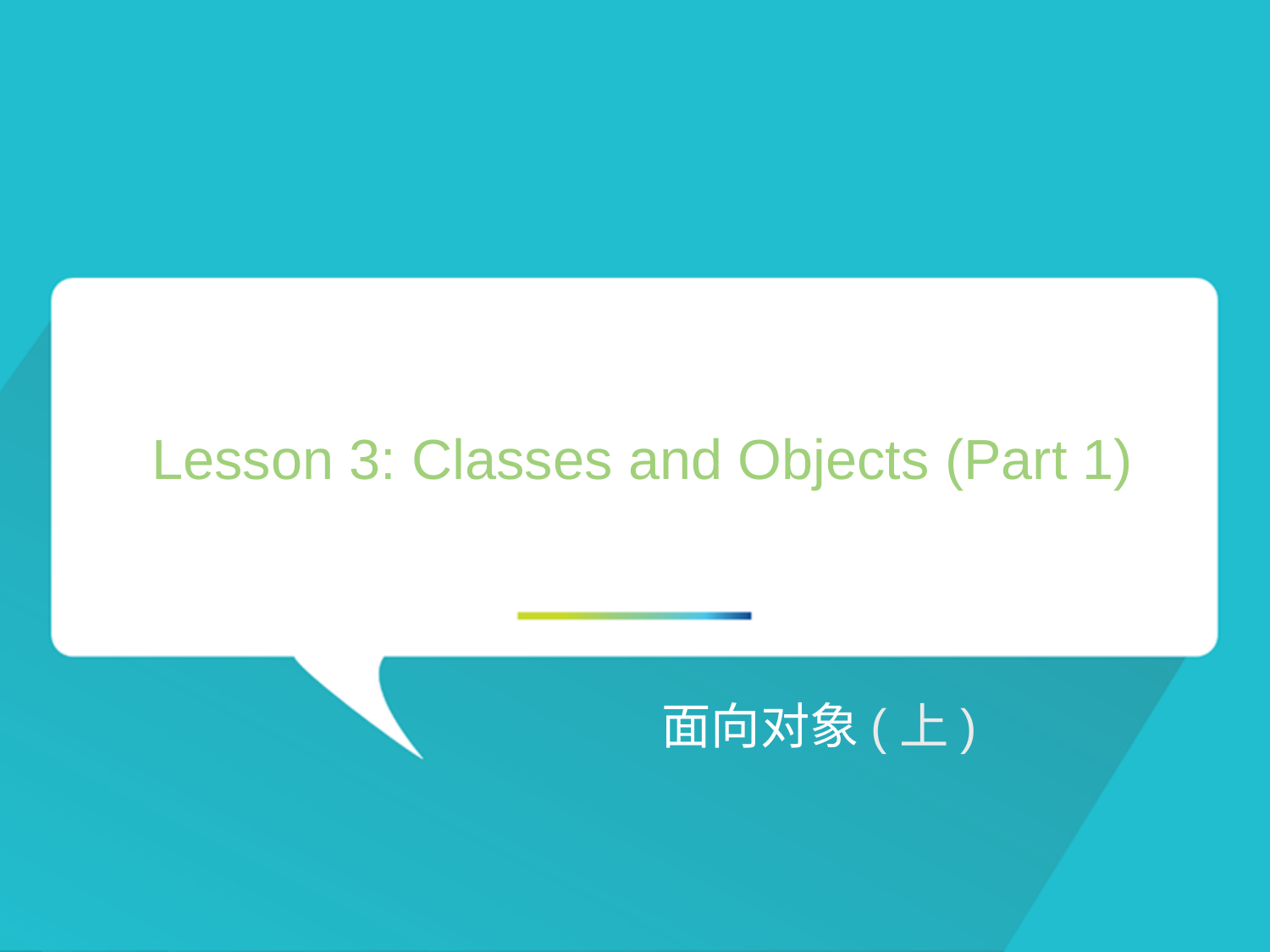

# Lesson 3: Classes and Objects (Part 1)
面向对象(上)
4